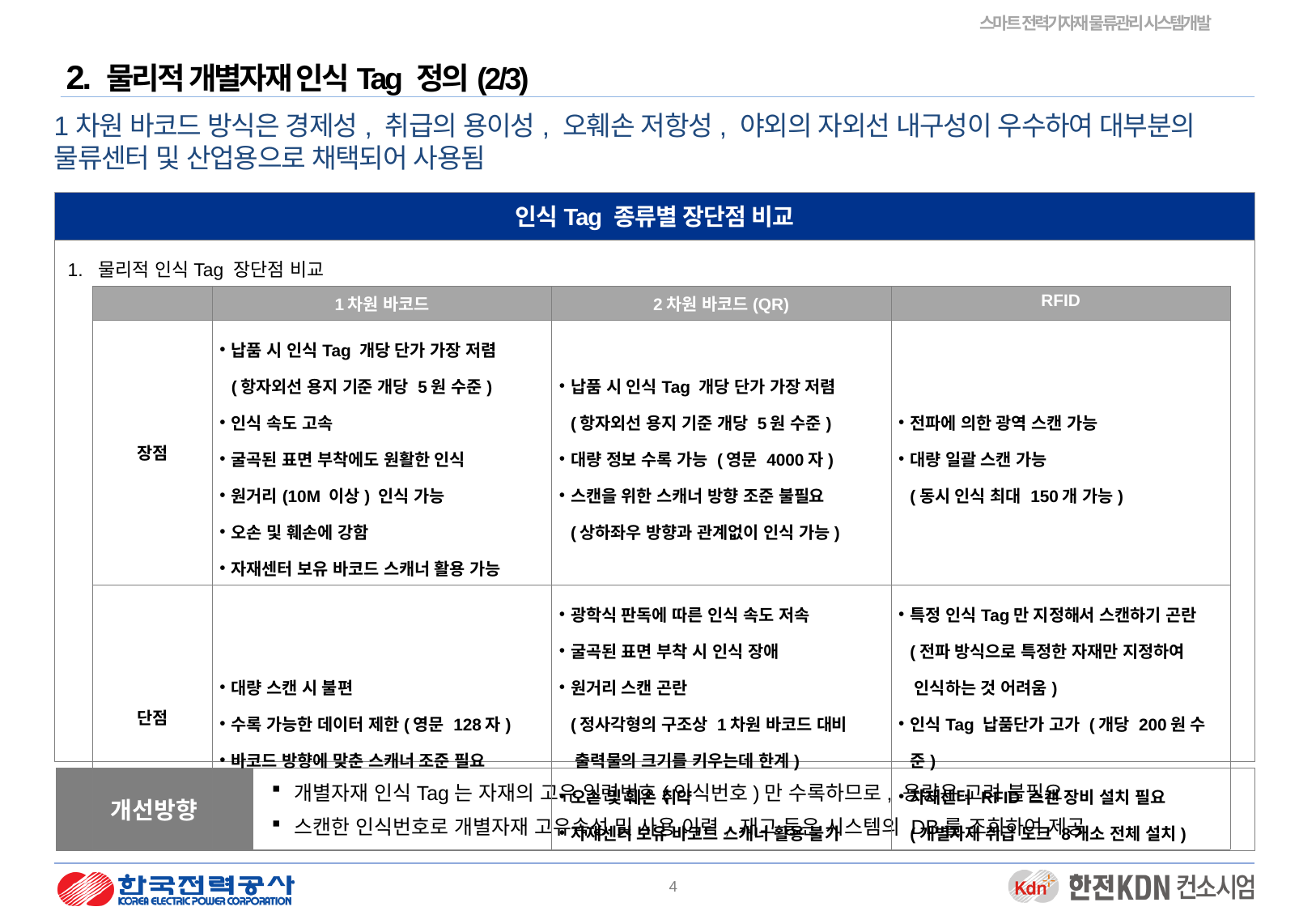

2. 물리적 개별자재 인식Tag 정의(2/3)
1차원 바코드 방식은 경제성, 취급의 용이성, 오훼손 저항성, 야외의 자외선 내구성이 우수하여 대부분의 물류센터 및 산업용으로 채택되어 사용됨

인식Tag 종류별 장단점 비교
물리적 인식Tag 장단점 비교
|  | 1차원 바코드 | 2차원 바코드(QR) | RFID |
| --- | --- | --- | --- |
| 장점 | 납품 시 인식Tag 개당 단가 가장 저렴 (항자외선 용지 기준 개당 5원 수준) 인식 속도 고속 굴곡된 표면 부착에도 원활한 인식 원거리(10M 이상) 인식 가능 오손 및 훼손에 강함 자재센터 보유 바코드 스캐너 활용 가능 | 납품 시 인식Tag 개당 단가 가장 저렴 (항자외선 용지 기준 개당 5원 수준) 대량 정보 수록 가능 (영문 4000자) 스캔을 위한 스캐너 방향 조준 불필요 (상하좌우 방향과 관계없이 인식 가능) | 전파에 의한 광역 스캔 가능 대량 일괄 스캔 가능 (동시 인식 최대 150개 가능) |
| 단점 | 대량 스캔 시 불편 수록 가능한 데이터 제한(영문 128자) 바코드 방향에 맞춘 스캐너 조준 필요 | 광학식 판독에 따른 인식 속도 저속 굴곡된 표면 부착 시 인식 장애 원거리 스캔 곤란 (정사각형의 구조상 1차원 바코드 대비 출력물의 크기를 키우는데 한계) 오손 및 훼손 취약 자재센터 보유 바코드 스캐너 활용 불가 | 특정 인식Tag만 지정해서 스캔하기 곤란 (전파 방식으로 특정한 자재만 지정하여 인식하는 것 어려움) 인식Tag 납품단가 고가 (개당 200원 수준) 자재센터 RFID 스캔 장비 설치 필요 (개별자재 취급 도크 8개소 전체 설치) |
개선방향
개별자재 인식Tag는 자재의 고유 일련번호(인식번호)만 수록하므로, 용량은 고려 불필요
스캔한 인식번호로 개별자재 고유속성 및 사용 이력, 재고 등은 시스템의 DB를 조회하여 제공